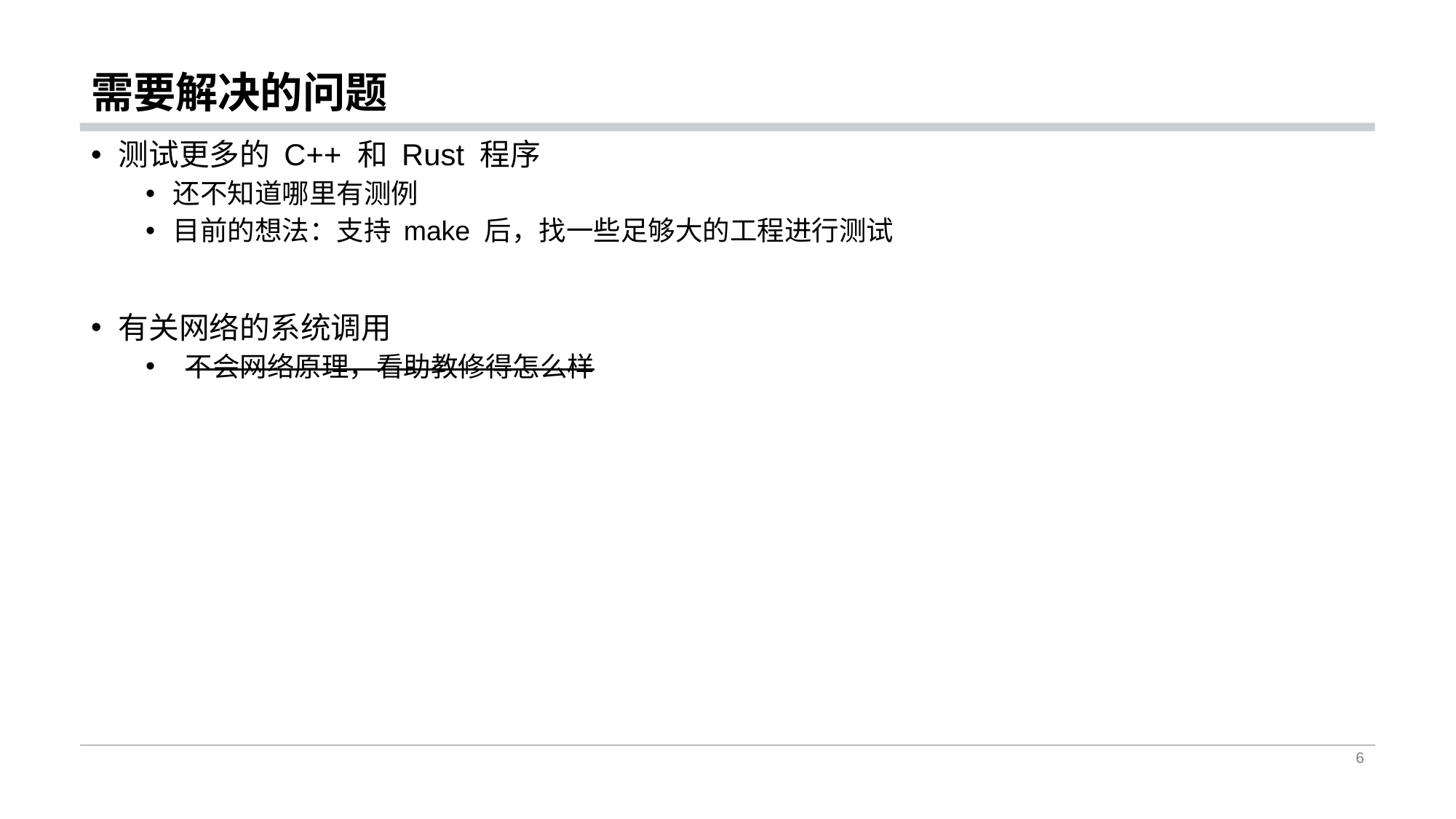

# 需要解决的问题
测试更多的 C++ 和 Rust 程序
还不知道哪里有测例
目前的想法：支持 make 后，找一些足够大的工程进行测试

有关网络的系统调用
 不会网络原理，看助教修得怎么样
6